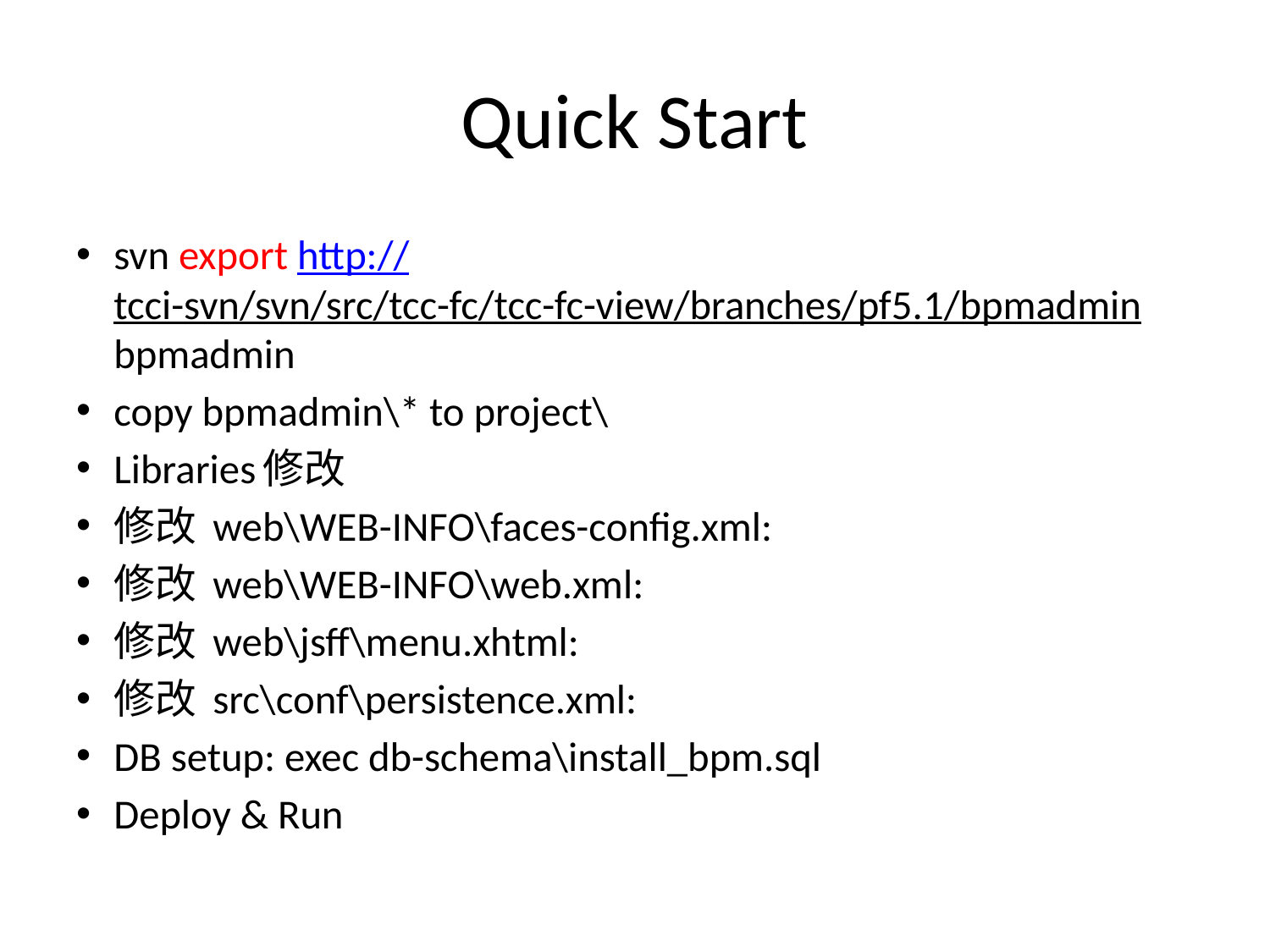

# Quick Start
svn export http://tcci-svn/svn/src/tcc-fc/tcc-fc-view/branches/pf5.1/bpmadmin bpmadmin
copy bpmadmin\* to project\
Libraries修改
修改 web\WEB-INFO\faces-config.xml:
修改 web\WEB-INFO\web.xml:
修改 web\jsff\menu.xhtml:
修改 src\conf\persistence.xml:
DB setup: exec db-schema\install_bpm.sql
Deploy & Run